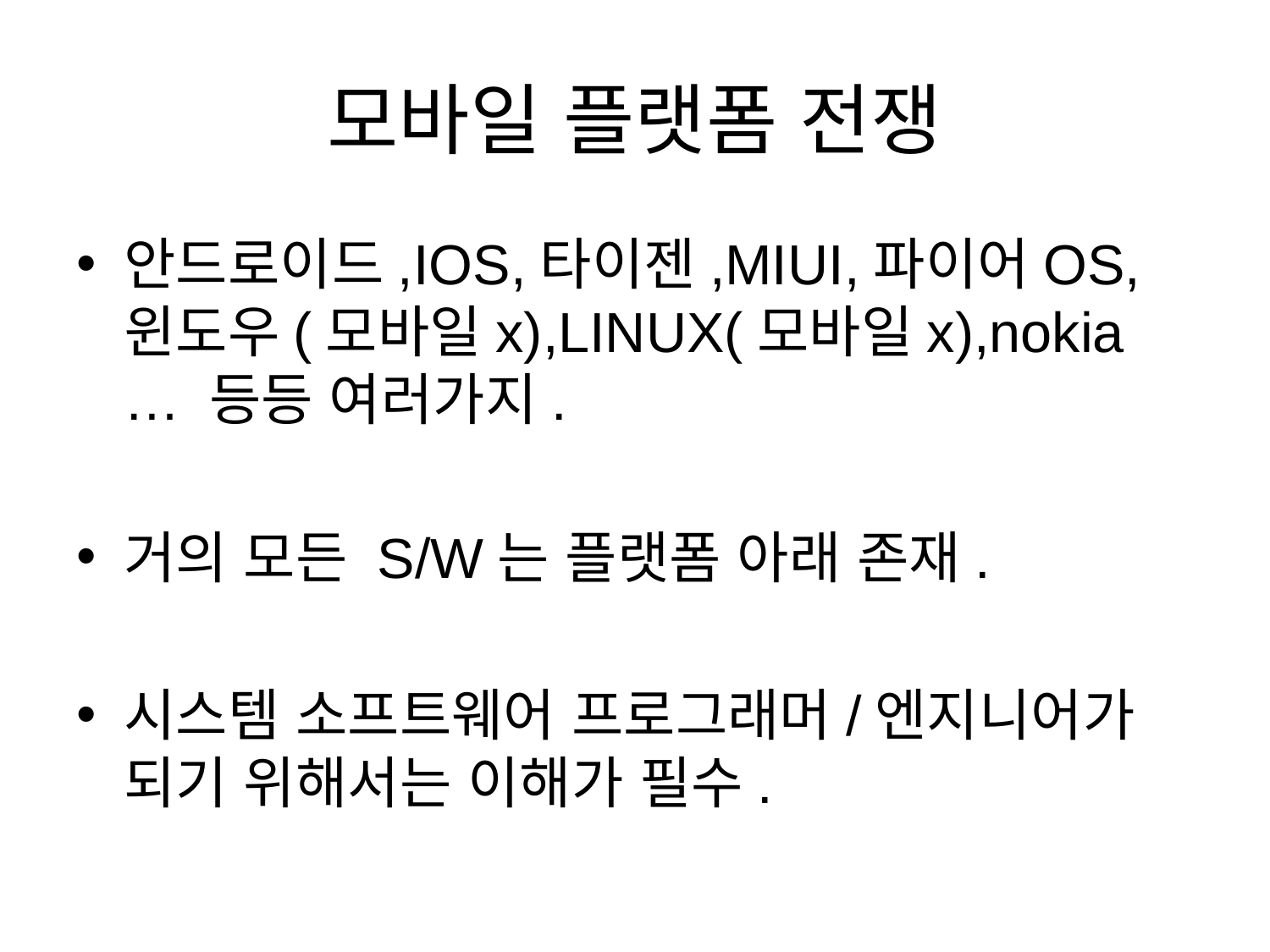

# 모바일 플랫폼 전쟁
안드로이드,IOS,타이젠,MIUI,파이어OS,윈도우(모바일x),LINUX(모바일x),nokia … 등등 여러가지.

거의 모든 S/W는 플랫폼 아래 존재.

시스템 소프트웨어 프로그래머/엔지니어가 되기 위해서는 이해가 필수.